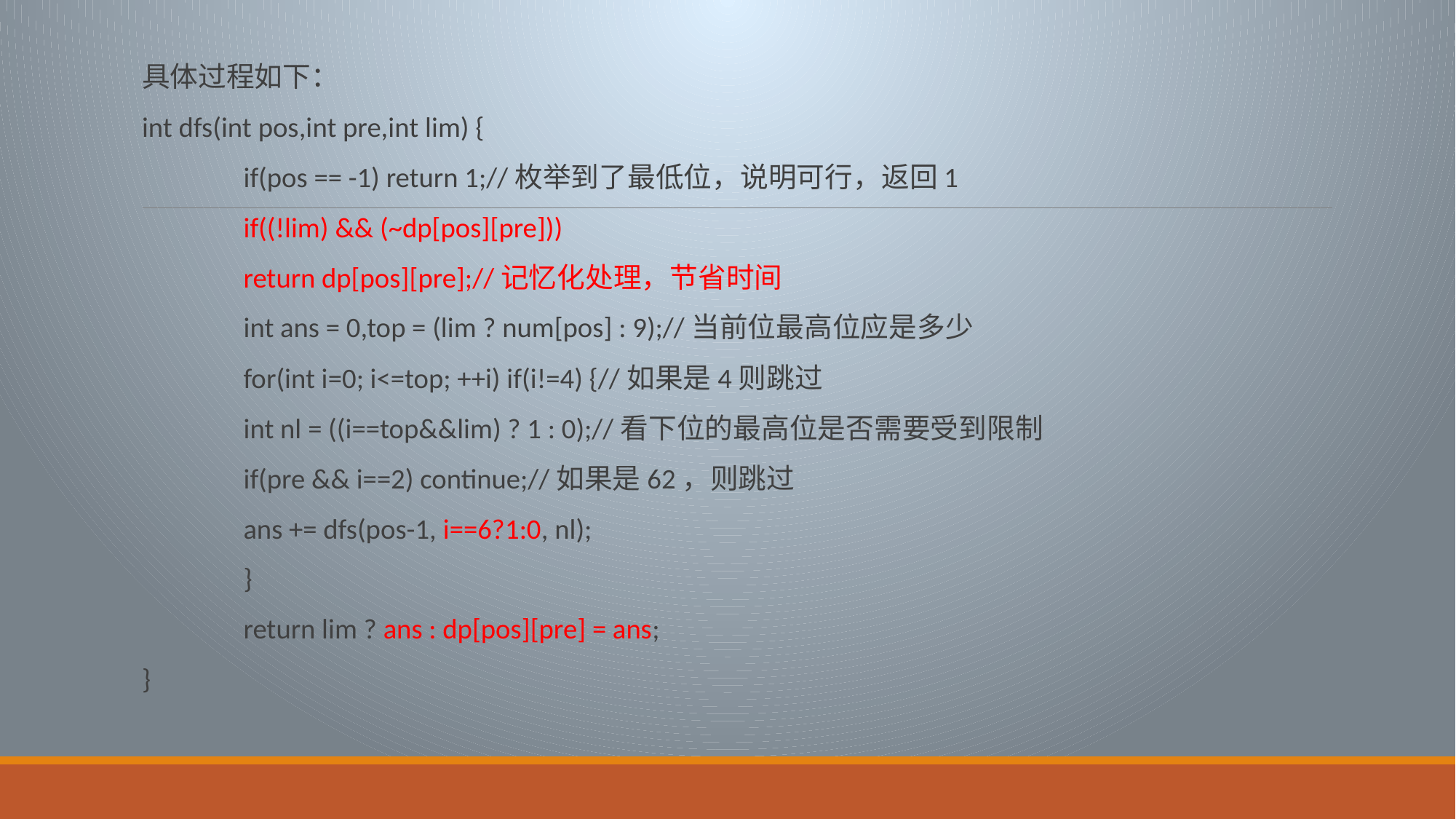

具体过程如下：
int dfs(int pos,int pre,int lim) {
	if(pos == -1) return 1;//枚举到了最低位，说明可行，返回1
	if((!lim) && (~dp[pos][pre]))
		return dp[pos][pre];//记忆化处理，节省时间
	int ans = 0,top = (lim ? num[pos] : 9);//当前位最高位应是多少
	for(int i=0; i<=top; ++i) if(i!=4) {//如果是4则跳过
		int nl = ((i==top&&lim) ? 1 : 0);//看下位的最高位是否需要受到限制
		if(pre && i==2) continue;//如果是62，则跳过
		ans += dfs(pos-1, i==6?1:0, nl);
	}
	return lim ? ans : dp[pos][pre] = ans;
}